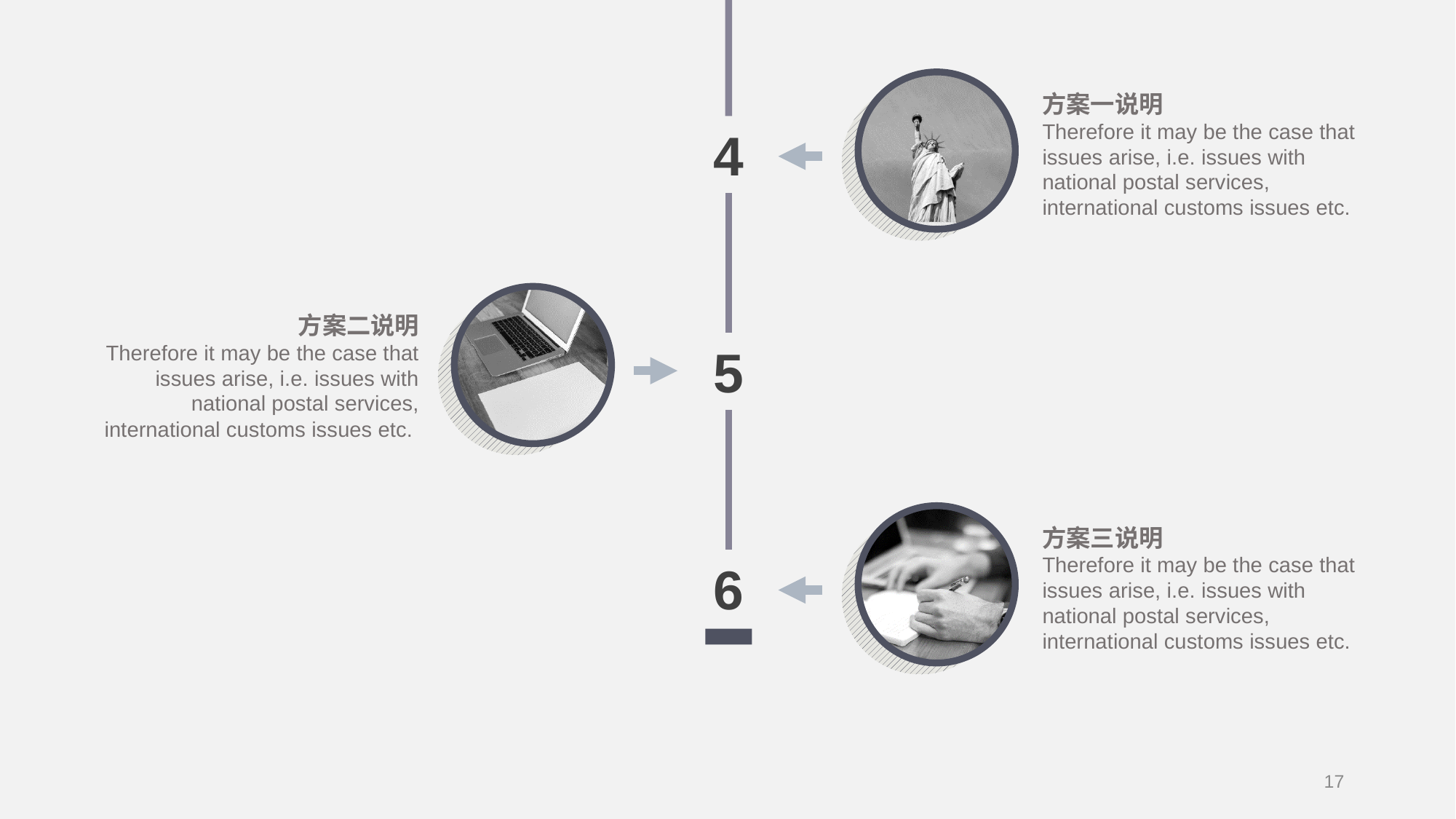

方案一说明
Therefore it may be the case that issues arise, i.e. issues with national postal services, international customs issues etc.
4

方案二说明
Therefore it may be the case that issues arise, i.e. issues with national postal services, international customs issues etc.
5

方案三说明
Therefore it may be the case that issues arise, i.e. issues with national postal services, international customs issues etc.
6

17